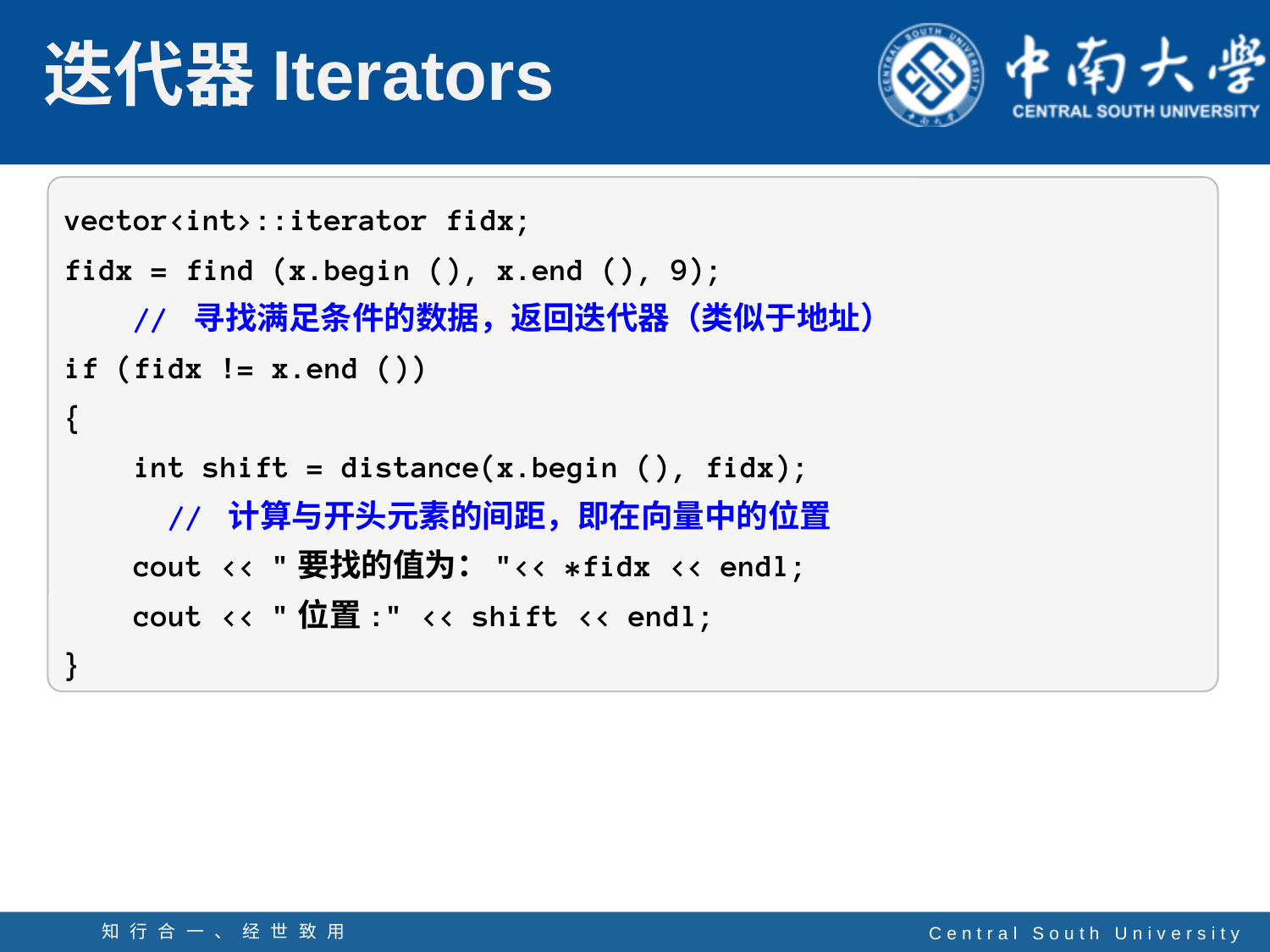

vector<int>::iterator fidx;
fidx = find (x.begin (), x.end (), 9);
    // 寻找满足条件的数据，返回迭代器（类似于地址）
if (fidx != x.end ())
{
    int shift = distance(x.begin (), fidx);
      // 计算与开头元素的间距，即在向量中的位置
    cout << "要找的值为："<< *fidx << endl;
    cout << "位置:" << shift << endl;
}

知行合一、经世致用
自强不息 厚德载物
Central South University
50